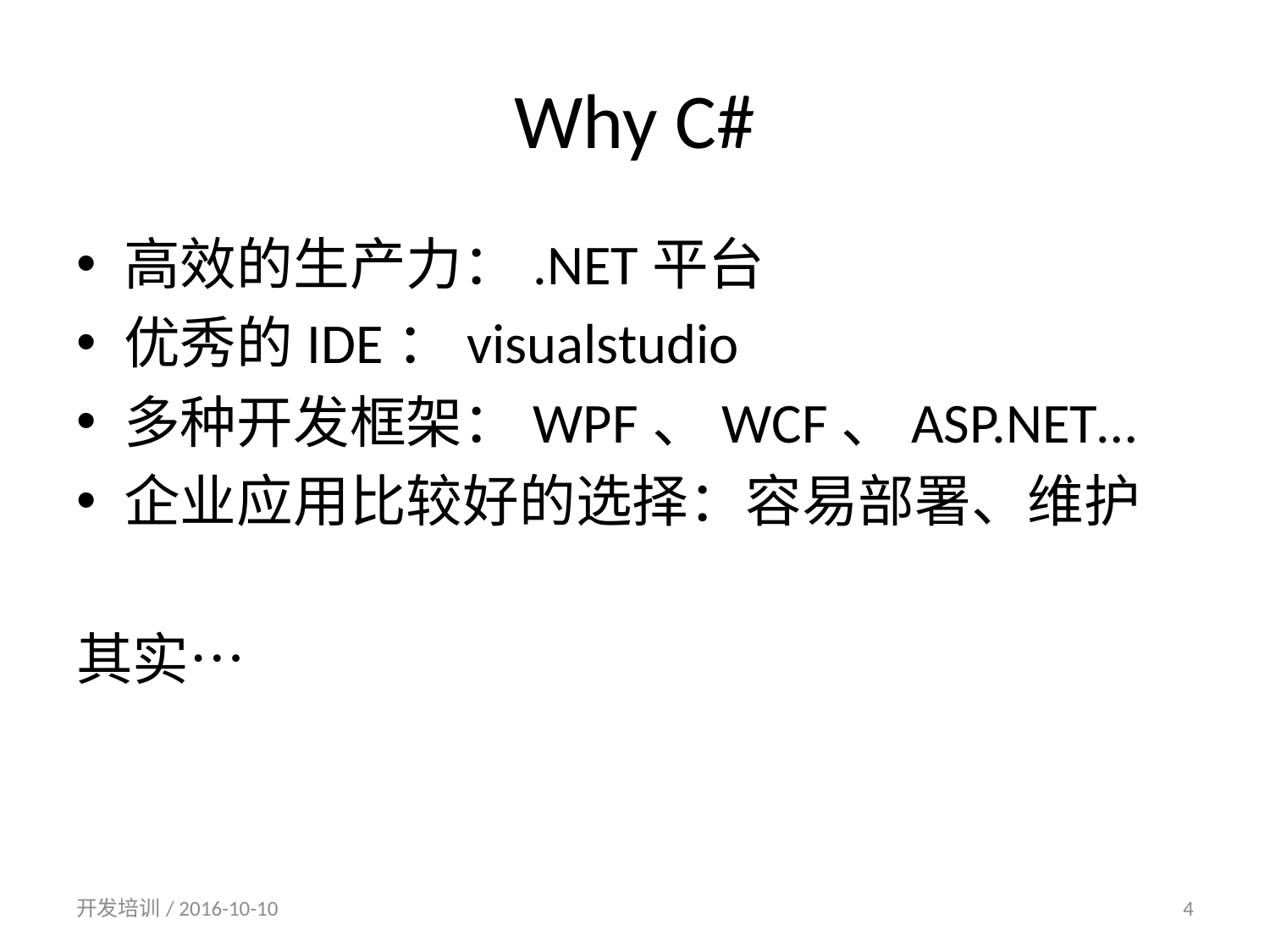

# Why C#
高效的生产力：.NET平台
优秀的IDE：visualstudio
多种开发框架：WPF、WCF、ASP.NET…
企业应用比较好的选择：容易部署、维护

其实…
开发培训/ 2016-10-10
4